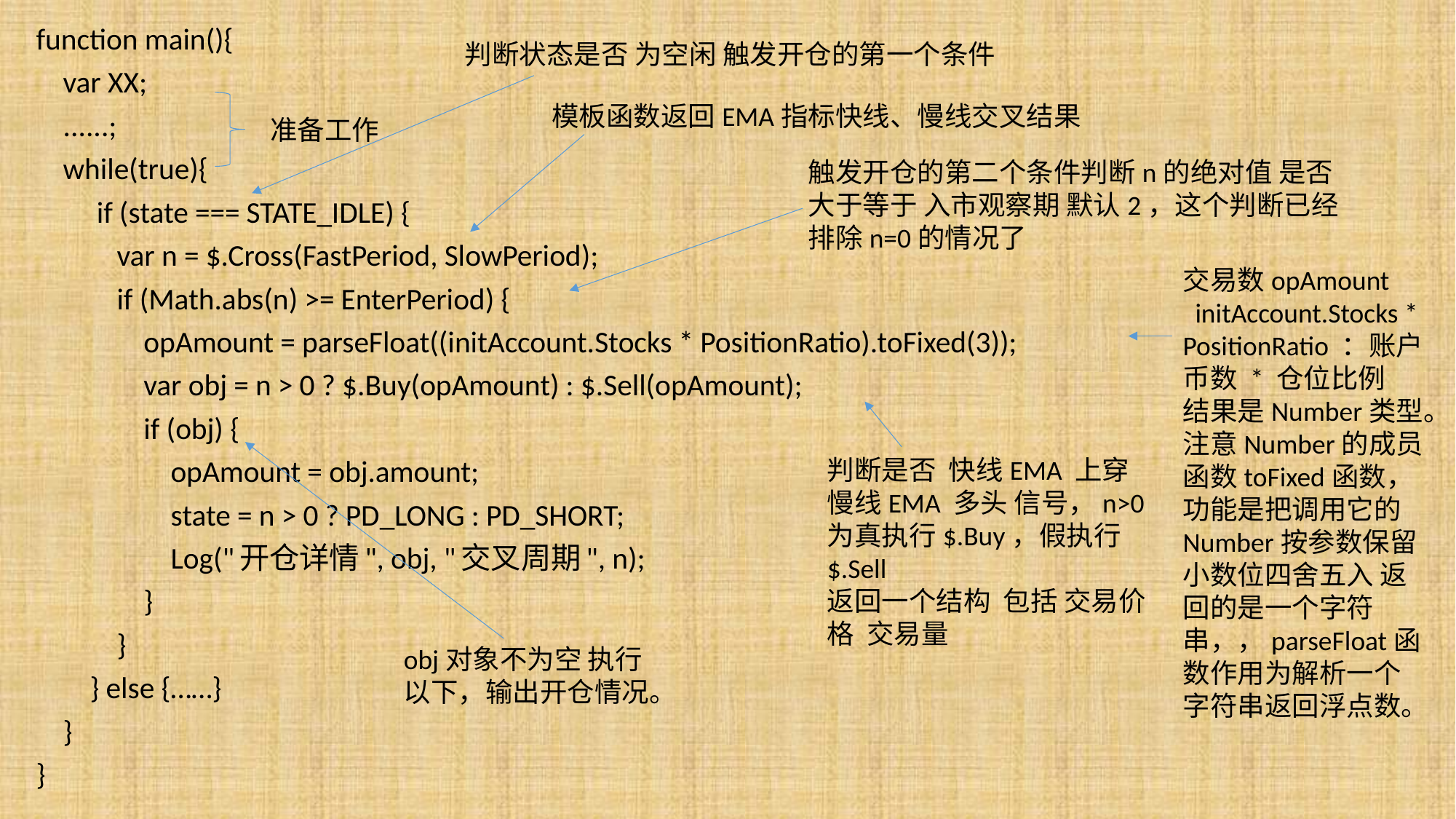

function main(){
    var XX;
    ......;
    while(true){
         if (state === STATE_IDLE) {
            var n = $.Cross(FastPeriod, SlowPeriod);
            if (Math.abs(n) >= EnterPeriod) {
                opAmount = parseFloat((initAccount.Stocks * PositionRatio).toFixed(3));
                var obj = n > 0 ? $.Buy(opAmount) : $.Sell(opAmount);
                if (obj) {
                    opAmount = obj.amount;
                    state = n > 0 ? PD_LONG : PD_SHORT;
                    Log("开仓详情", obj, "交叉周期", n);
                }
            }
        } else {……}
    }
}
判断状态是否 为空闲 触发开仓的第一个条件

模板函数返回EMA指标快线、慢线交叉结果
准备工作
触发开仓的第二个条件判断n的绝对值 是否大于等于 入市观察期 默认2，这个判断已经排除n=0的情况了
交易数opAmount        initAccount.Stocks * PositionRatio ：账户币数 * 仓位比例  结果是Number类型。注意Number的成员函数toFixed函数，功能是把调用它的Number按参数保留小数位四舍五入 返回的是一个字符串，，parseFloat函数作用为解析一个字符串返回浮点数。
判断是否  快线EMA 上穿 慢线EMA 多头 信号，n>0为真执行$.Buy，假执行$.Sell
返回一个结构  包括 交易价格  交易量
obj对象不为空 执行以下，输出开仓情况。